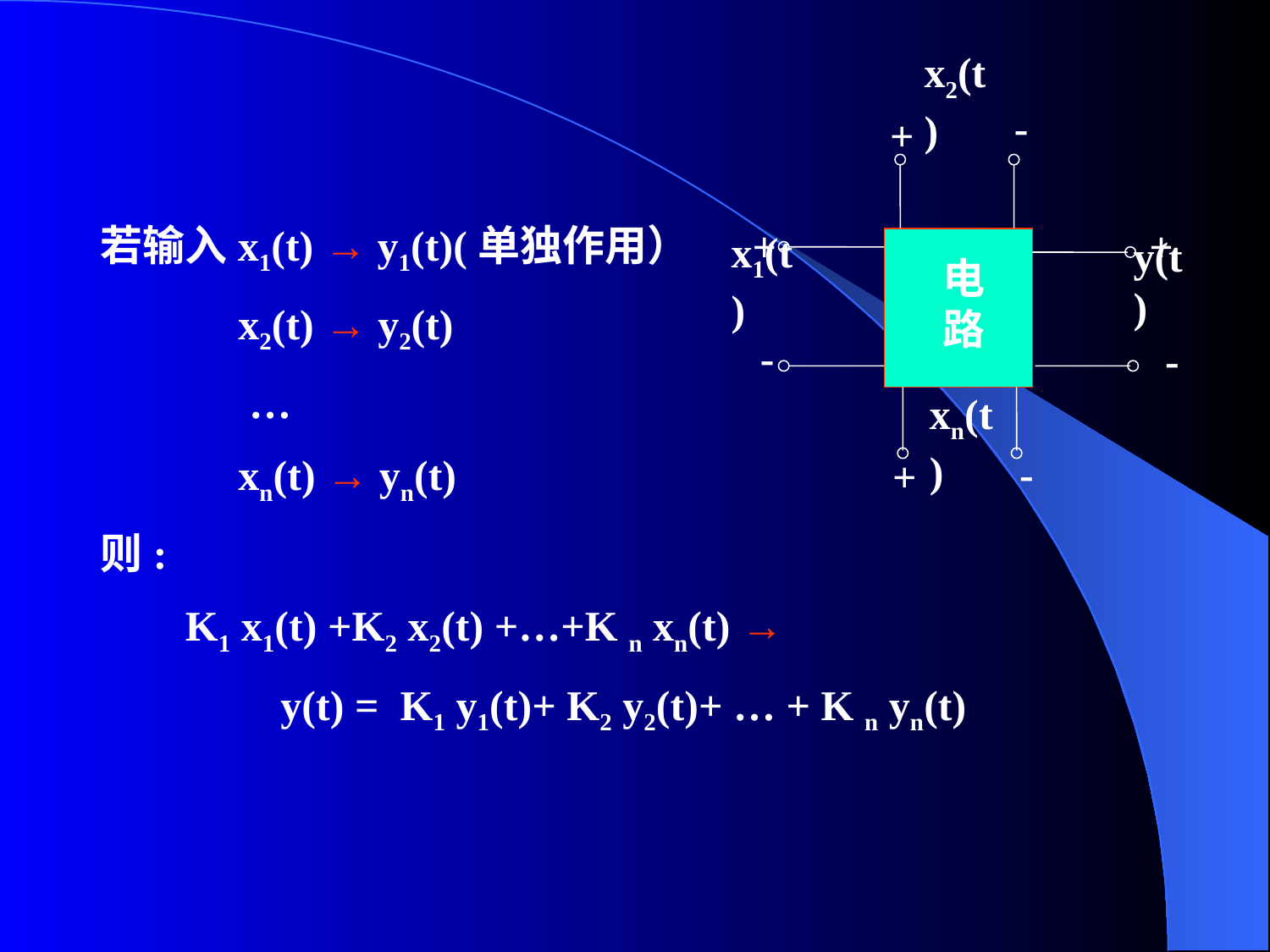

-
x2(t)
+

+
+

电路

y(t)
x1(t)
-
-

xn(t)
-
+

若输入x1(t) → y1(t)(单独作用）
             x2(t) → y2(t)
              …
             xn(t) → yn(t)
则:
        K1 x1(t) +K2 x2(t) +…+K n xn(t) →
                 y(t) =  K1 y1(t)+ K2 y2(t)+ … + K n yn(t)